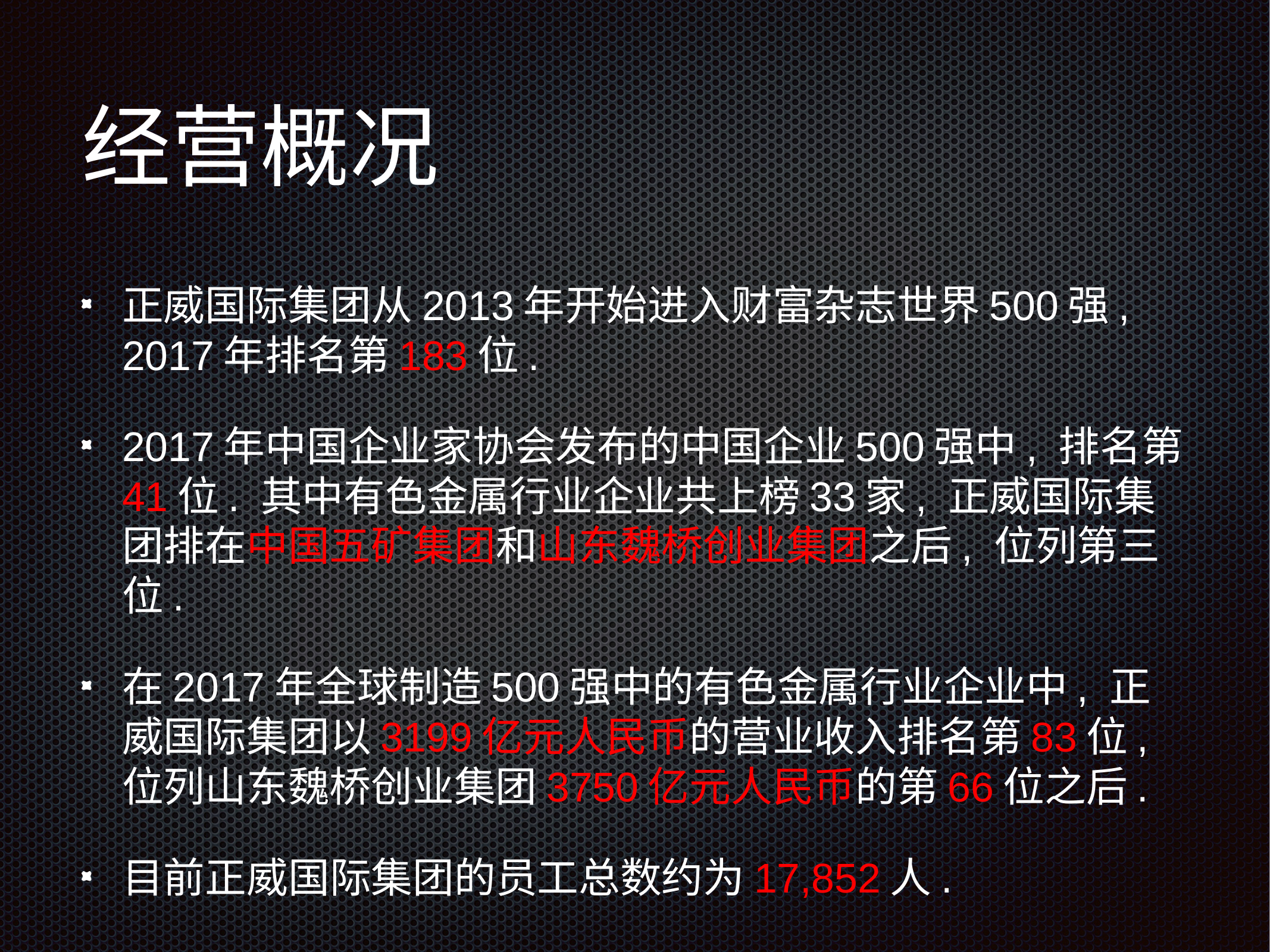

# 经营概况
正威国际集团从2013年开始进入财富杂志世界500强, 2017年排名第183位.
2017年中国企业家协会发布的中国企业500强中, 排名第41位. 其中有色金属行业企业共上榜33家, 正威国际集团排在中国五矿集团和山东魏桥创业集团之后, 位列第三位.
在2017年全球制造500强中的有色金属行业企业中, 正威国际集团以3199亿元人民币的营业收入排名第83位, 位列山东魏桥创业集团3750亿元人民币的第66位之后.
目前正威国际集团的员工总数约为17,852人.